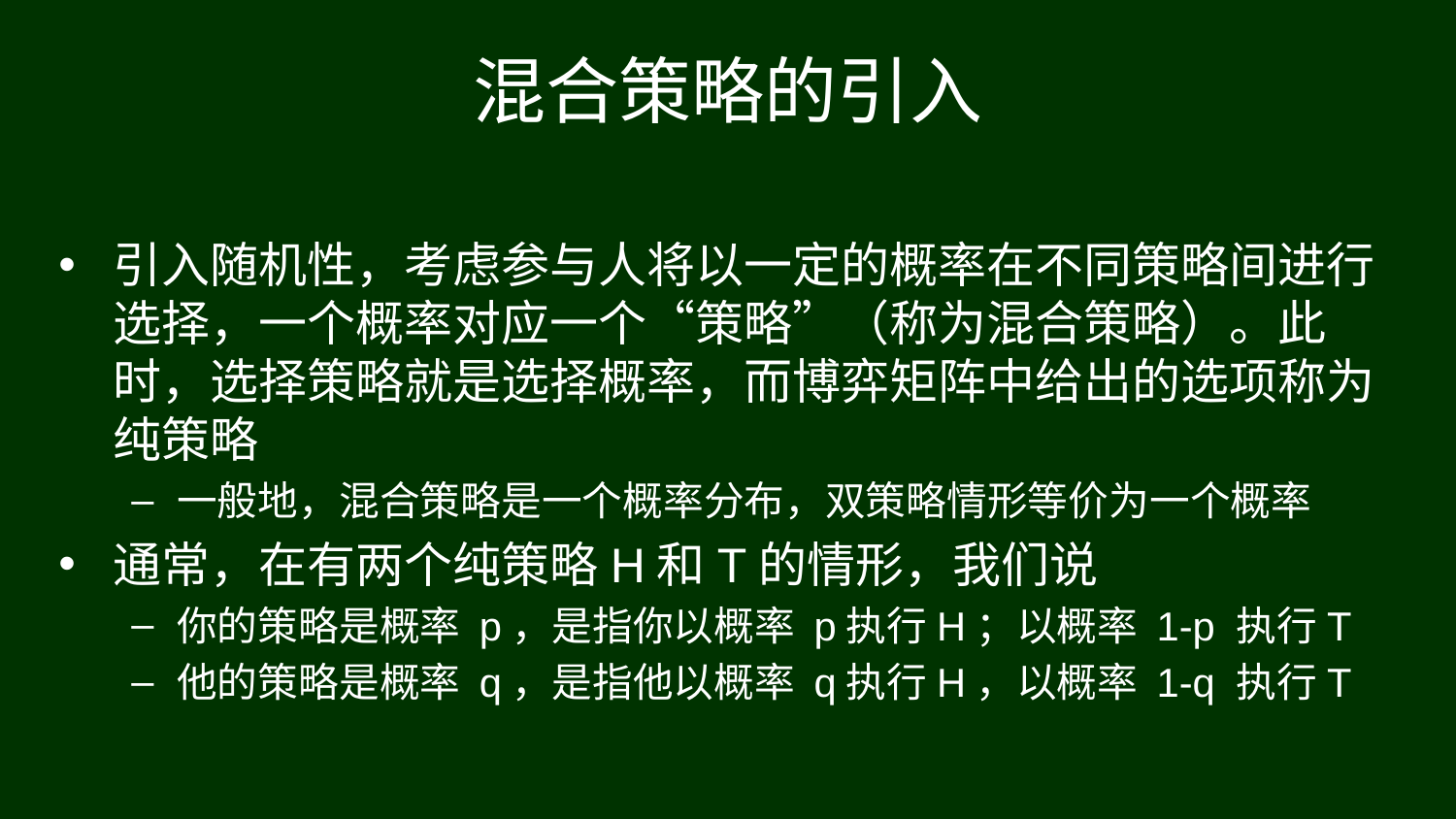

# 混合策略的引入
引入随机性，考虑参与人将以一定的概率在不同策略间进行选择，一个概率对应一个“策略”（称为混合策略）。此时，选择策略就是选择概率，而博弈矩阵中给出的选项称为纯策略
一般地，混合策略是一个概率分布，双策略情形等价为一个概率
通常，在有两个纯策略H和T的情形，我们说
你的策略是概率 p，是指你以概率 p执行H；以概率 1-p 执行T
他的策略是概率 q，是指他以概率 q执行H，以概率 1-q 执行T